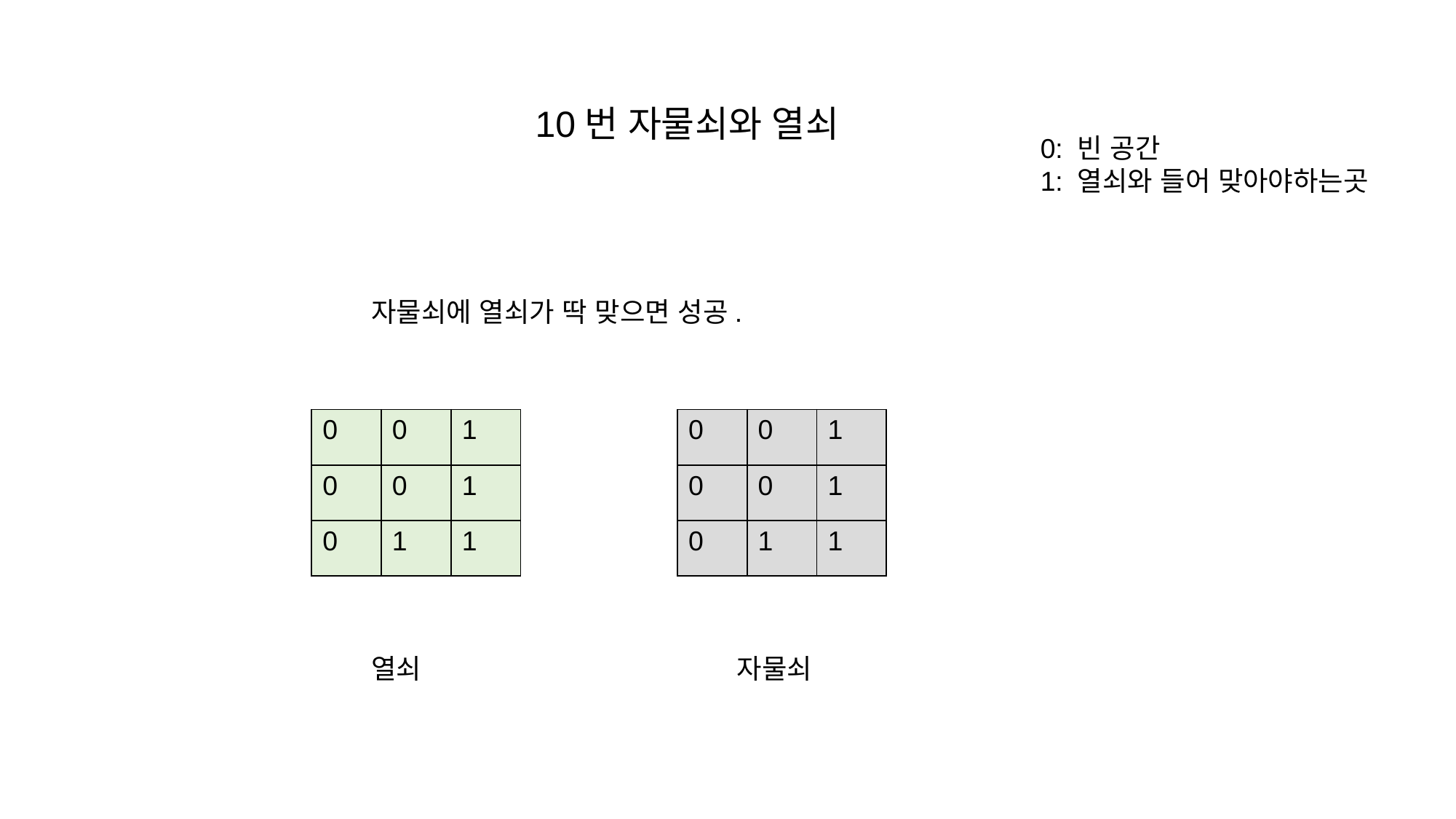

10번 자물쇠와 열쇠
0: 빈 공간
1: 열쇠와 들어 맞아야하는곳
자물쇠에 열쇠가 딱 맞으면 성공.
| 0 | 0 | 1 |
| --- | --- | --- |
| 0 | 0 | 1 |
| 0 | 1 | 1 |
| 0 | 0 | 1 |
| --- | --- | --- |
| 0 | 0 | 1 |
| 0 | 1 | 1 |
열쇠
자물쇠